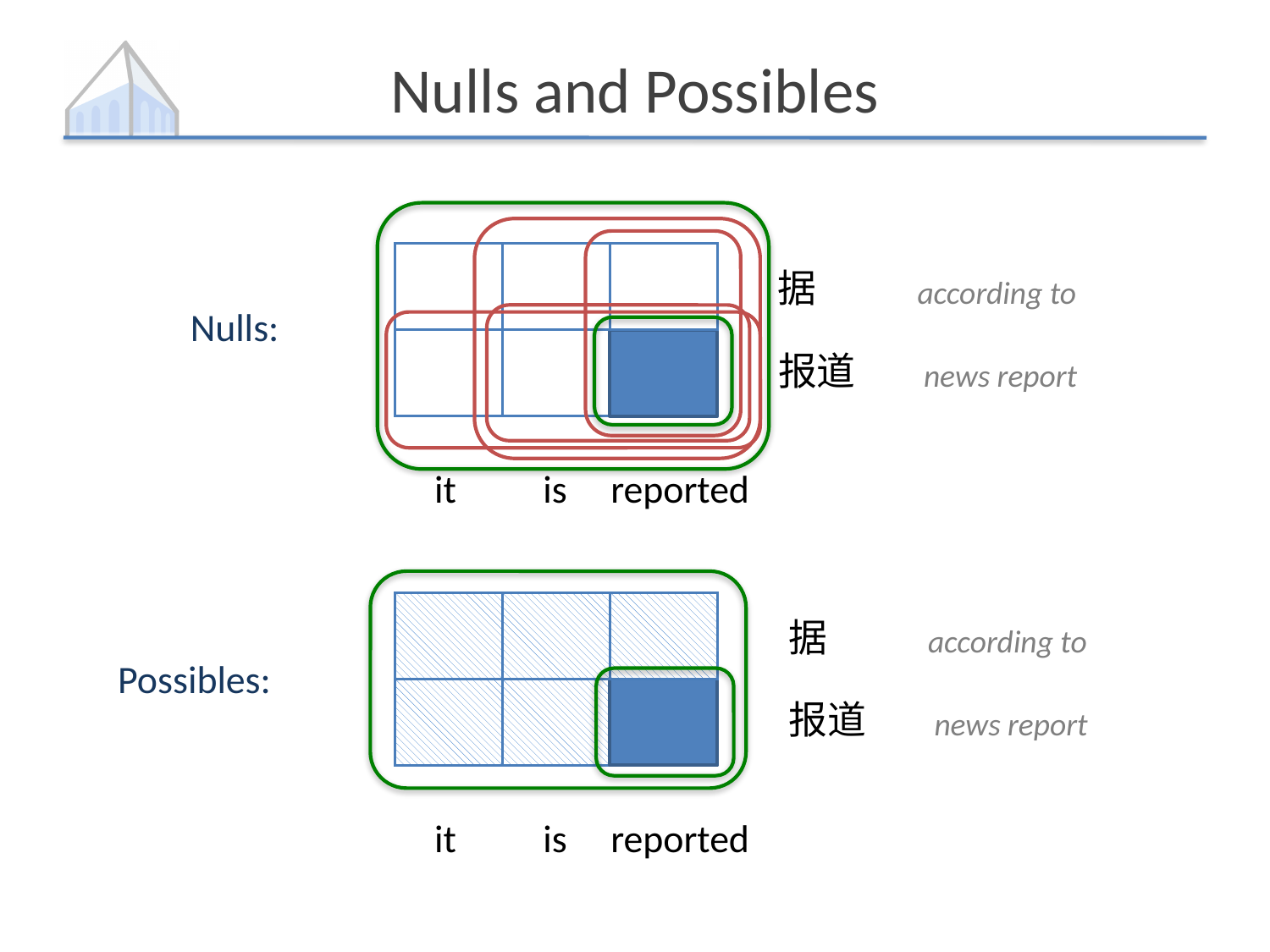

# Nulls and Possibles

据
according to
Nulls:

报道
news report
it
is
reported

据
according to
Possibles:

报道
news report
it
is
reported